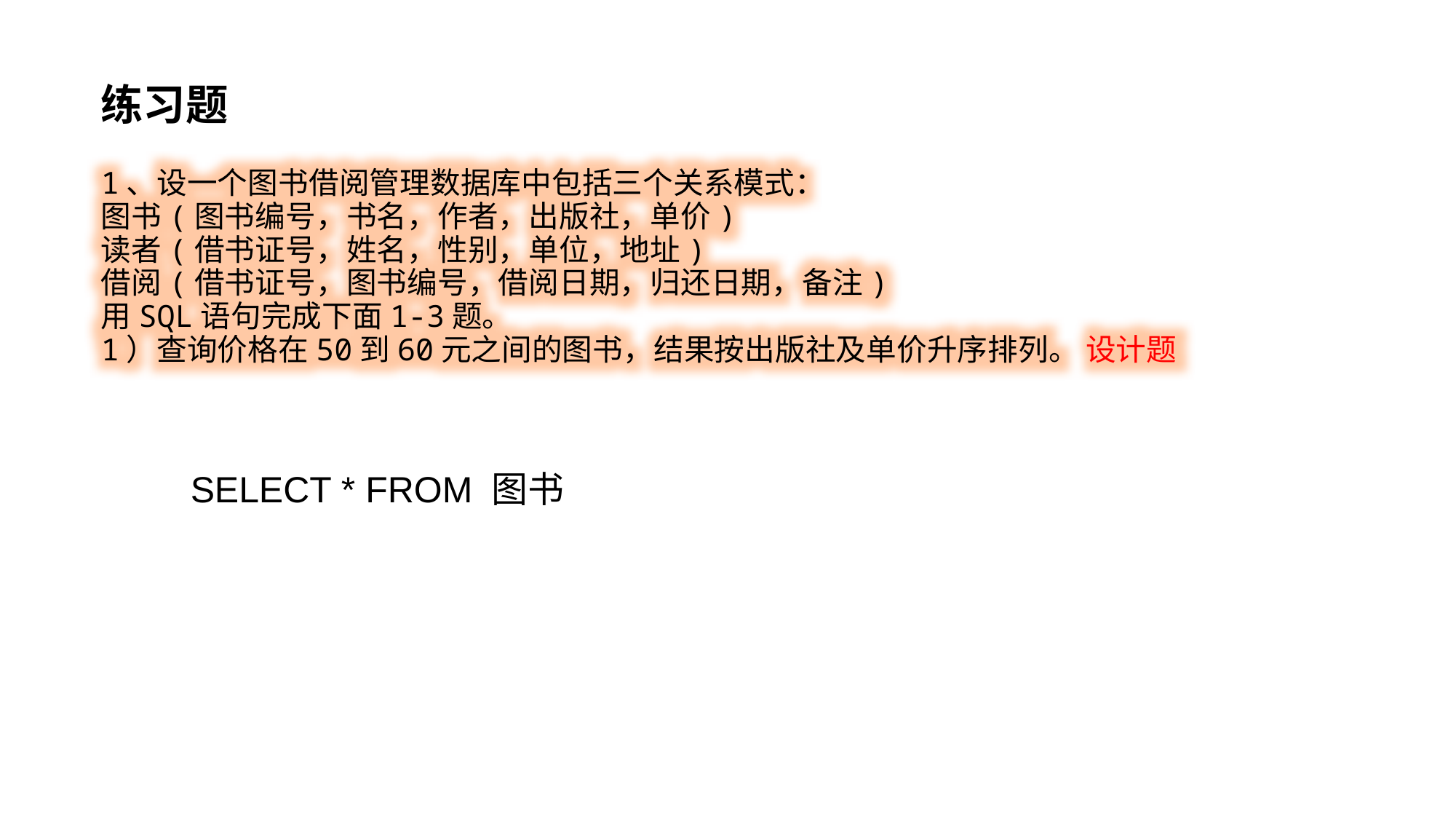

练习题
1、设一个图书借阅管理数据库中包括三个关系模式： 
图书(图书编号，书名，作者，出版社，单价) 
读者(借书证号，姓名，性别，单位，地址) 
借阅(借书证号，图书编号，借阅日期，归还日期，备注)
用SQL语句完成下面1-3题。
1）查询价格在50到60元之间的图书，结果按出版社及单价升序排列。 设计题

SELECT * FROM 图书